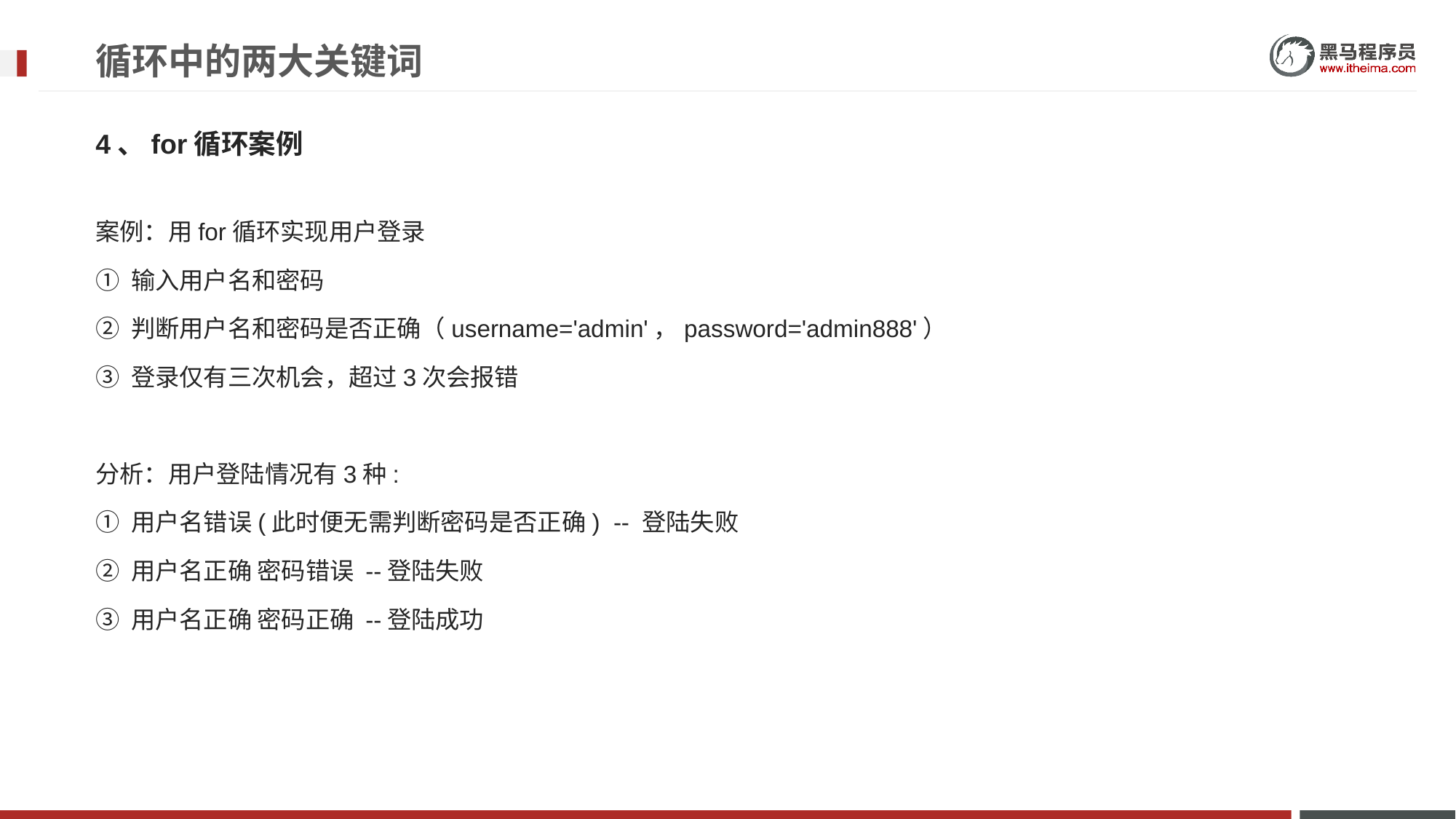

# 循环中的两大关键词
4、for循环案例
案例：用for循环实现用户登录
① 输入用户名和密码
② 判断用户名和密码是否正确（username='admin'，password='admin888'）
③ 登录仅有三次机会，超过3次会报错

分析：用户登陆情况有3种:
① 用户名错误(此时便无需判断密码是否正确)  -- 登陆失败
② 用户名正确 密码错误 --登陆失败
③ 用户名正确 密码正确 --登陆成功